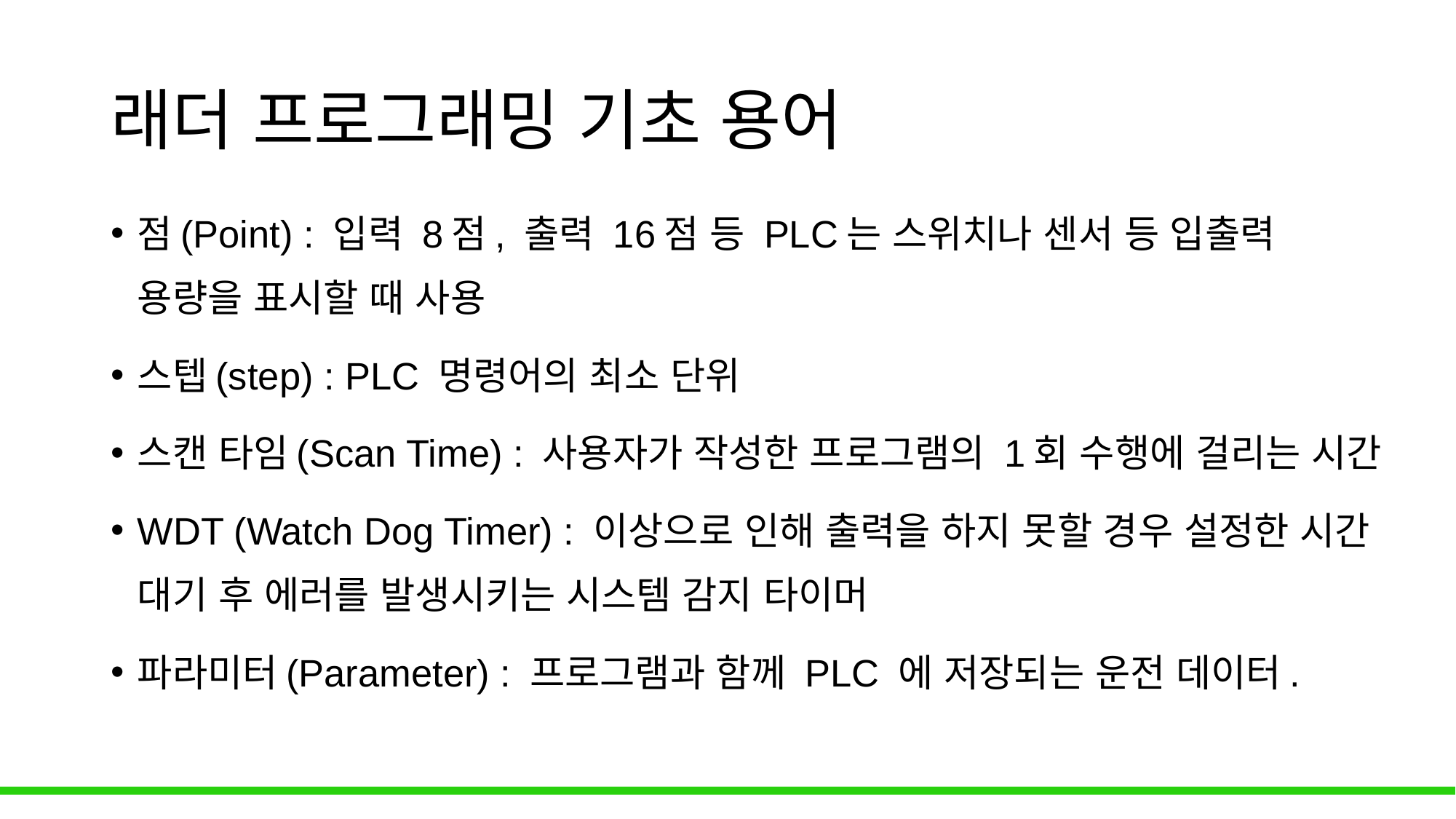

# 래더 프로그래밍 기초 용어
점(Point) : 입력 8점, 출력 16점 등 PLC는 스위치나 센서 등 입출력 용량을 표시할 때 사용
스텝(step) : PLC 명령어의 최소 단위
스캔 타임(Scan Time) : 사용자가 작성한 프로그램의 1회 수행에 걸리는 시간
WDT (Watch Dog Timer) : 이상으로 인해 출력을 하지 못할 경우 설정한 시간 대기 후 에러를 발생시키는 시스템 감지 타이머
파라미터(Parameter) : 프로그램과 함께 PLC 에 저장되는 운전 데이터.